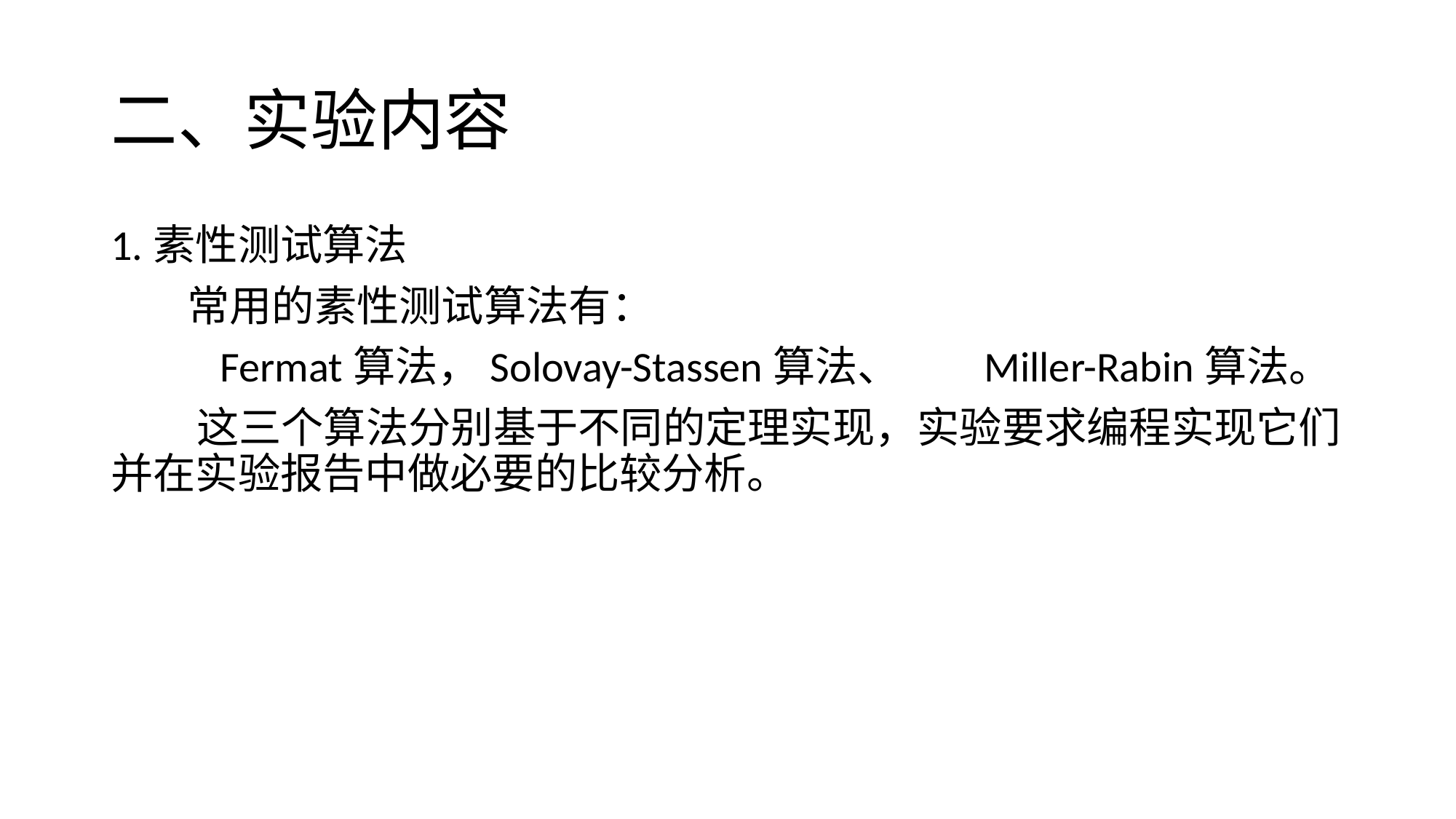

# 二、实验内容
1.素性测试算法
       常用的素性测试算法有：
	Fermat算法，Solovay-Stassen算法、	Miller-Rabin算法。
        这三个算法分别基于不同的定理实现，实验要求编程实现它们并在实验报告中做必要的比较分析。